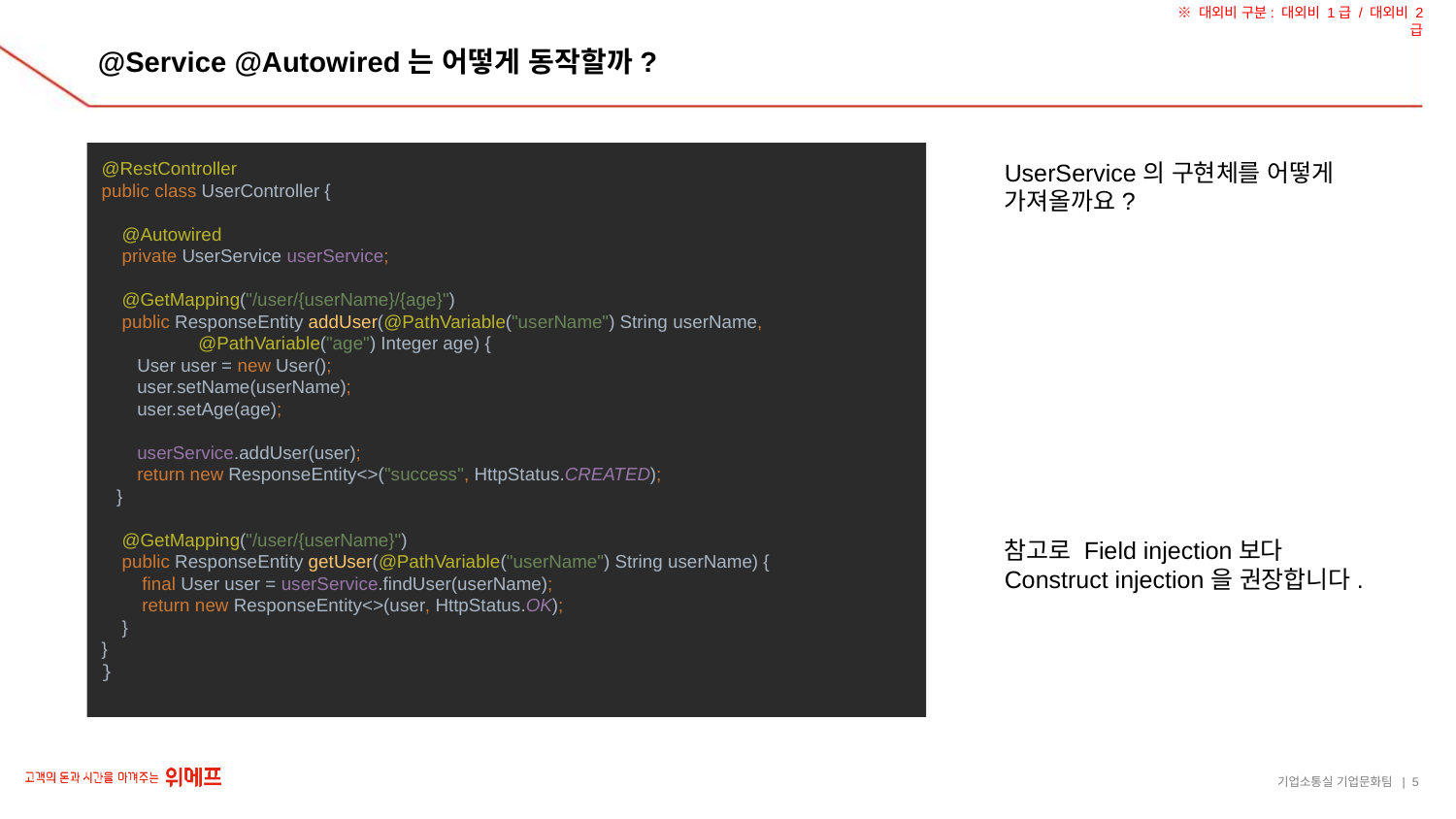

# @Service @Autowired는 어떻게 동작할까?
@RestController
public class UserController {

    @Autowired
    private UserService userService;

    @GetMapping("/user/{userName}/{age}")
    public ResponseEntity addUser(@PathVariable("userName") String userName,
                   @PathVariable("age") Integer age) {
       User user = new User();
       user.setName(userName);
       user.setAge(age);

       userService.addUser(user);
       return new ResponseEntity<>("success", HttpStatus.CREATED);
   }

    @GetMapping("/user/{userName}")
    public ResponseEntity getUser(@PathVariable("userName") String userName) {
        final User user = userService.findUser(userName);
        return new ResponseEntity<>(user, HttpStatus.OK);
    }
}
}

UserService의 구현체를 어떻게 가져올까요?

참고로 Field injection보다 Construct injection을 권장합니다.